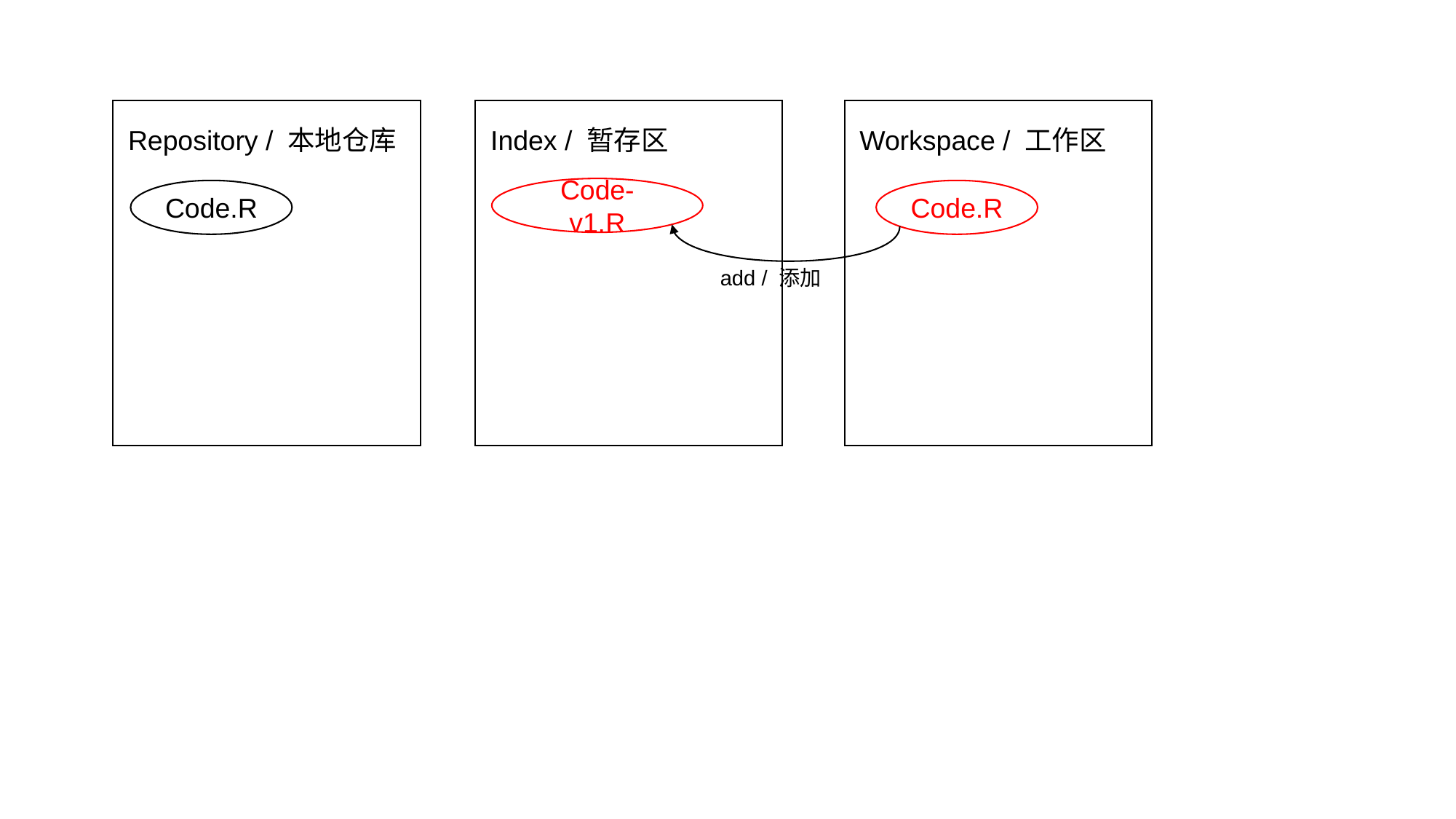

Repository / 本地仓库
Index / 暂存区
Workspace / 工作区
Code-v1.R
Code.R
Code.R
add / 添加